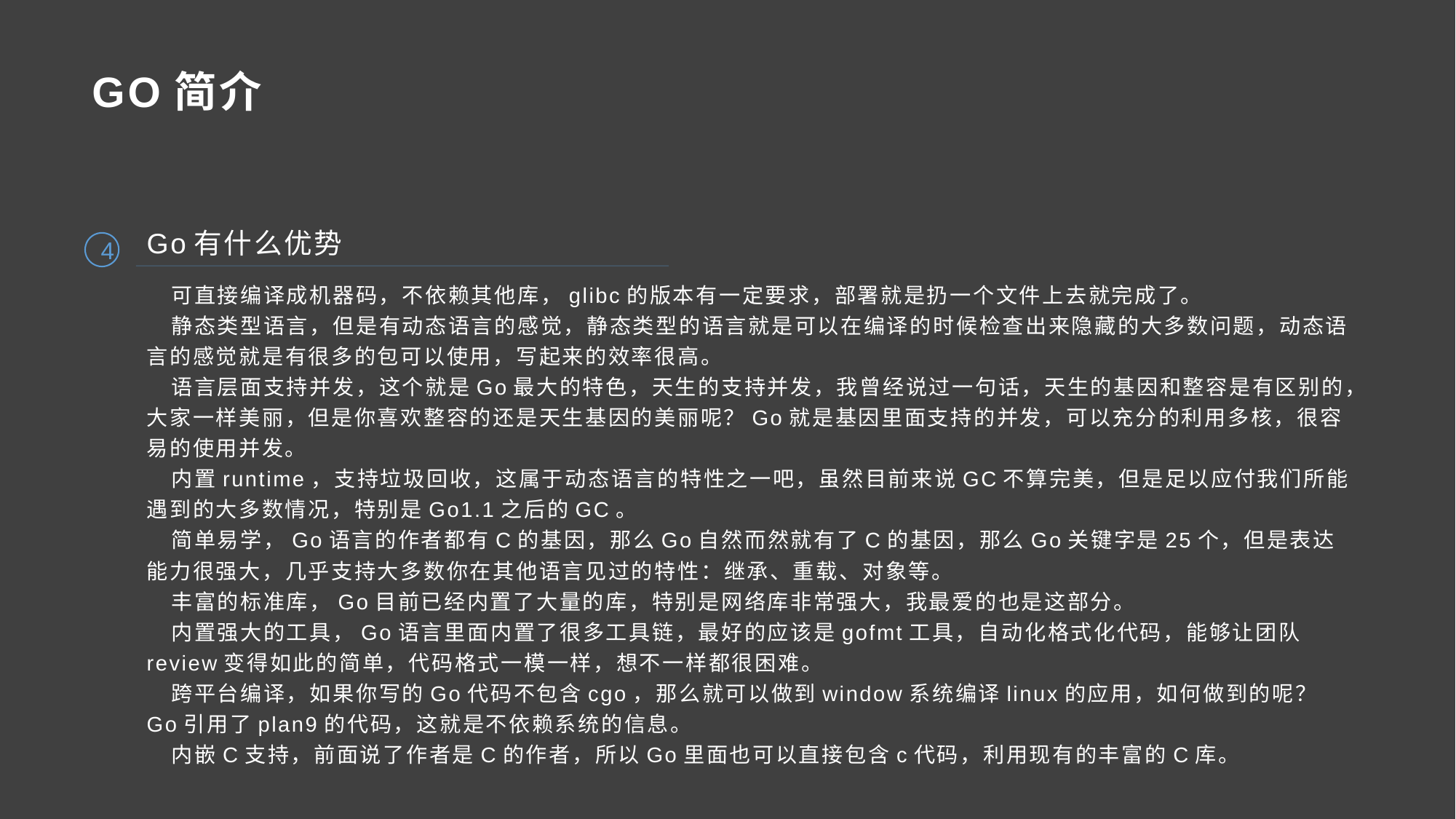

GO简介
Go有什么优势
4
   可直接编译成机器码，不依赖其他库，glibc的版本有一定要求，部署就是扔一个文件上去就完成了。
   静态类型语言，但是有动态语言的感觉，静态类型的语言就是可以在编译的时候检查出来隐藏的大多数问题，动态语言的感觉就是有很多的包可以使用，写起来的效率很高。
   语言层面支持并发，这个就是Go最大的特色，天生的支持并发，我曾经说过一句话，天生的基因和整容是有区别的，大家一样美丽，但是你喜欢整容的还是天生基因的美丽呢？Go就是基因里面支持的并发，可以充分的利用多核，很容易的使用并发。
   内置runtime，支持垃圾回收，这属于动态语言的特性之一吧，虽然目前来说GC不算完美，但是足以应付我们所能遇到的大多数情况，特别是Go1.1之后的GC。
   简单易学，Go语言的作者都有C的基因，那么Go自然而然就有了C的基因，那么Go关键字是25个，但是表达能力很强大，几乎支持大多数你在其他语言见过的特性：继承、重载、对象等。
   丰富的标准库，Go目前已经内置了大量的库，特别是网络库非常强大，我最爱的也是这部分。
   内置强大的工具，Go语言里面内置了很多工具链，最好的应该是gofmt工具，自动化格式化代码，能够让团队review变得如此的简单，代码格式一模一样，想不一样都很困难。
   跨平台编译，如果你写的Go代码不包含cgo，那么就可以做到window系统编译linux的应用，如何做到的呢？Go引用了plan9的代码，这就是不依赖系统的信息。
   内嵌C支持，前面说了作者是C的作者，所以Go里面也可以直接包含c代码，利用现有的丰富的C库。